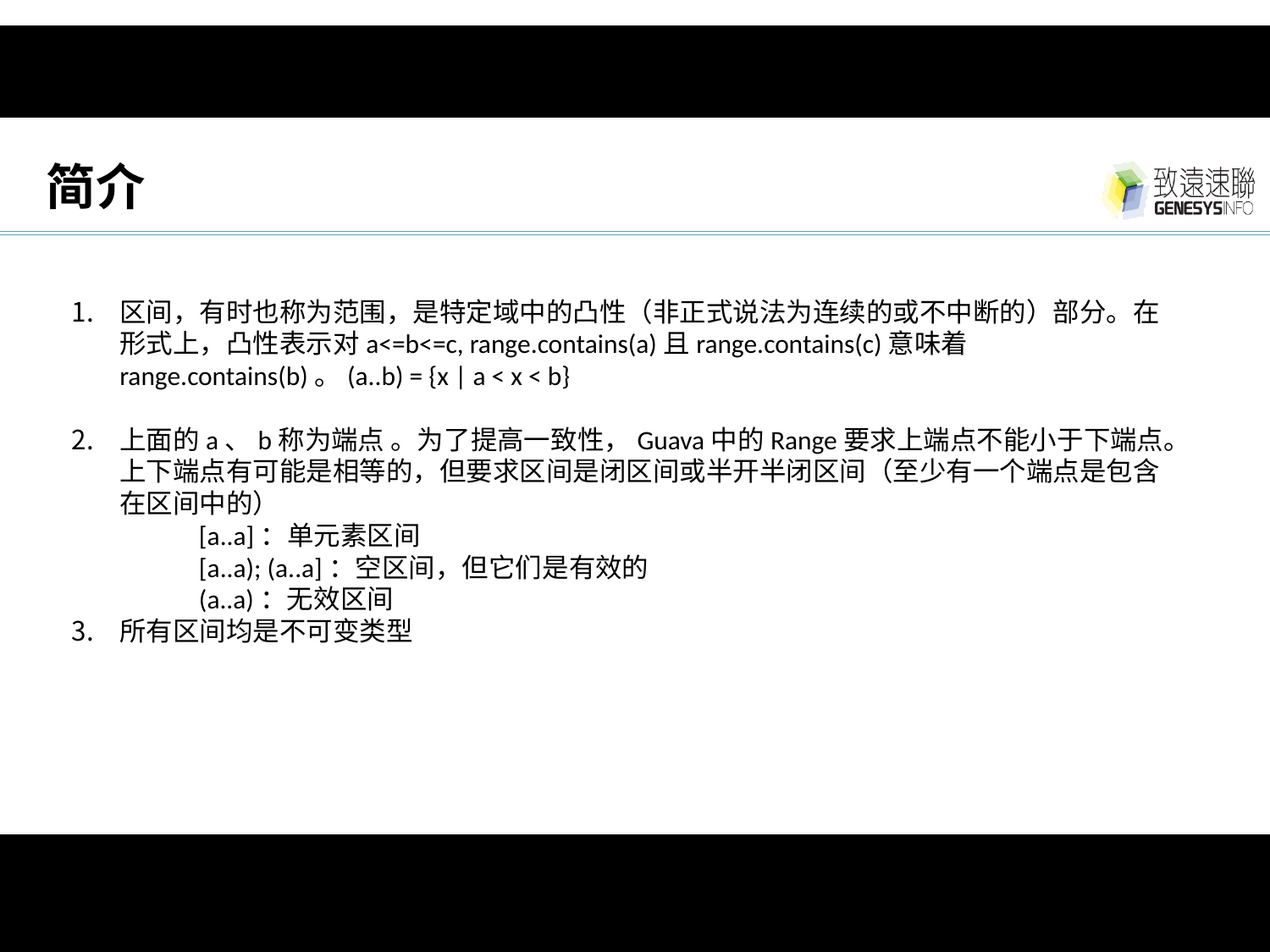

简介

区间，有时也称为范围，是特定域中的凸性（非正式说法为连续的或不中断的）部分。在形式上，凸性表示对a<=b<=c, range.contains(a)且range.contains(c)意味着range.contains(b)。(a..b) = {x | a < x < b}

上面的a、b称为端点 。为了提高一致性，Guava中的Range要求上端点不能小于下端点。上下端点有可能是相等的，但要求区间是闭区间或半开半闭区间（至少有一个端点是包含在区间中的）
	[a..a]：单元素区间
	[a..a); (a..a]：空区间，但它们是有效的
	(a..a)：无效区间
所有区间均是不可变类型